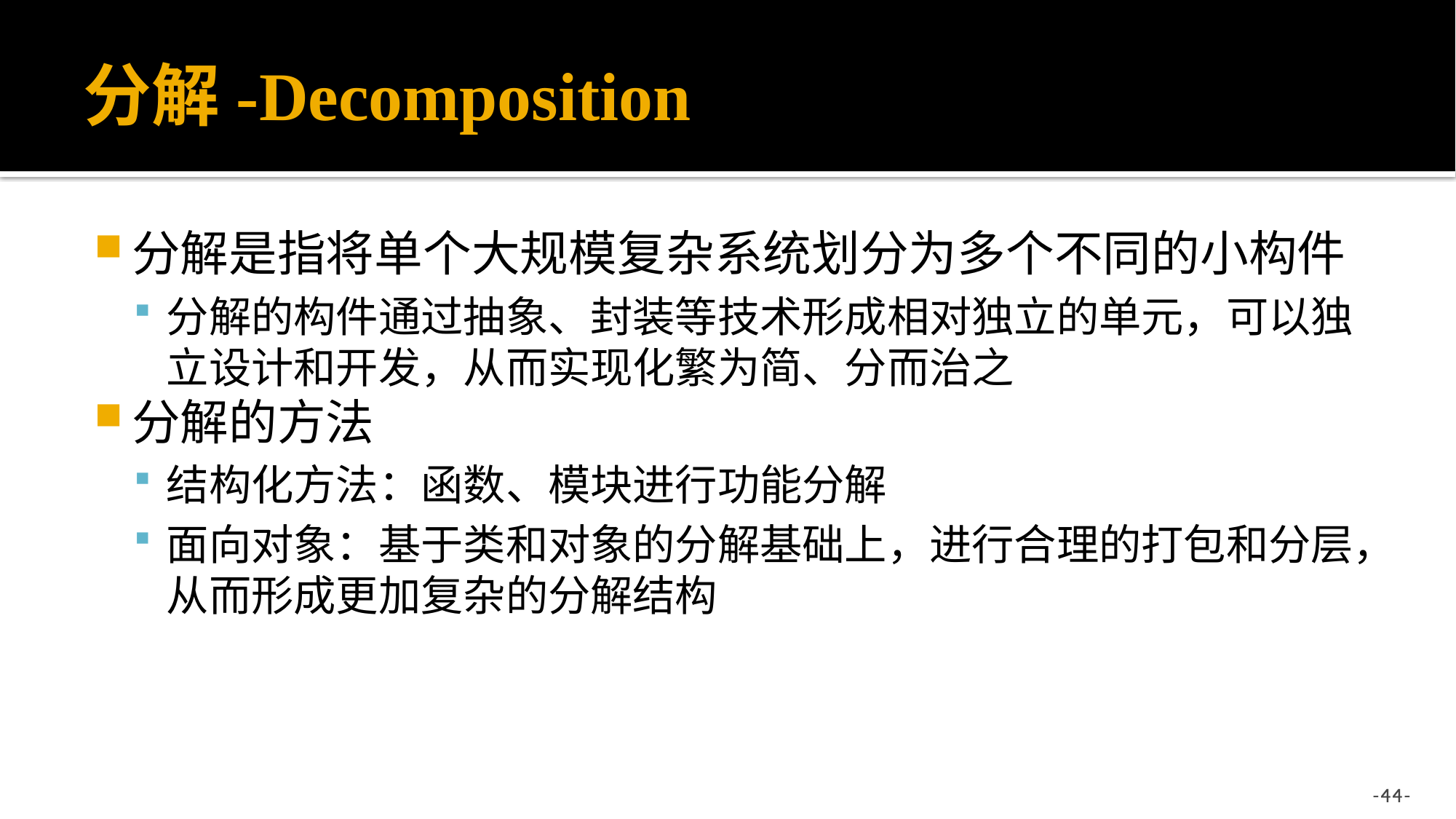

# 分解-Decomposition
分解是指将单个大规模复杂系统划分为多个不同的小构件
分解的构件通过抽象、封装等技术形成相对独立的单元，可以独立设计和开发，从而实现化繁为简、分而治之
分解的方法
结构化方法：函数、模块进行功能分解
面向对象：基于类和对象的分解基础上，进行合理的打包和分层，从而形成更加复杂的分解结构
-44-